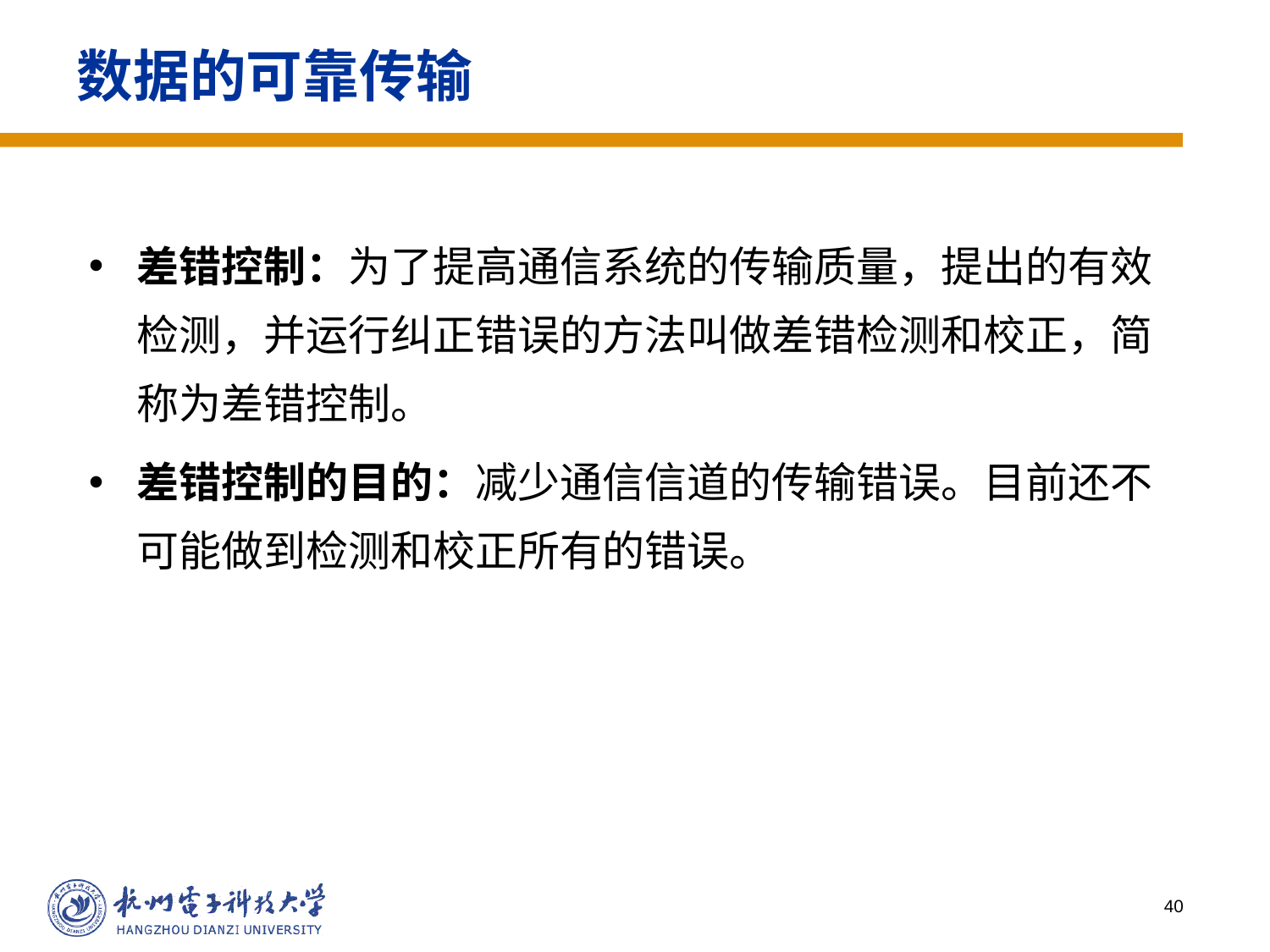

# 数据的可靠传输
差错控制：为了提高通信系统的传输质量，提出的有效检测，并运行纠正错误的方法叫做差错检测和校正，简称为差错控制。
差错控制的目的：减少通信信道的传输错误。目前还不可能做到检测和校正所有的错误。
40